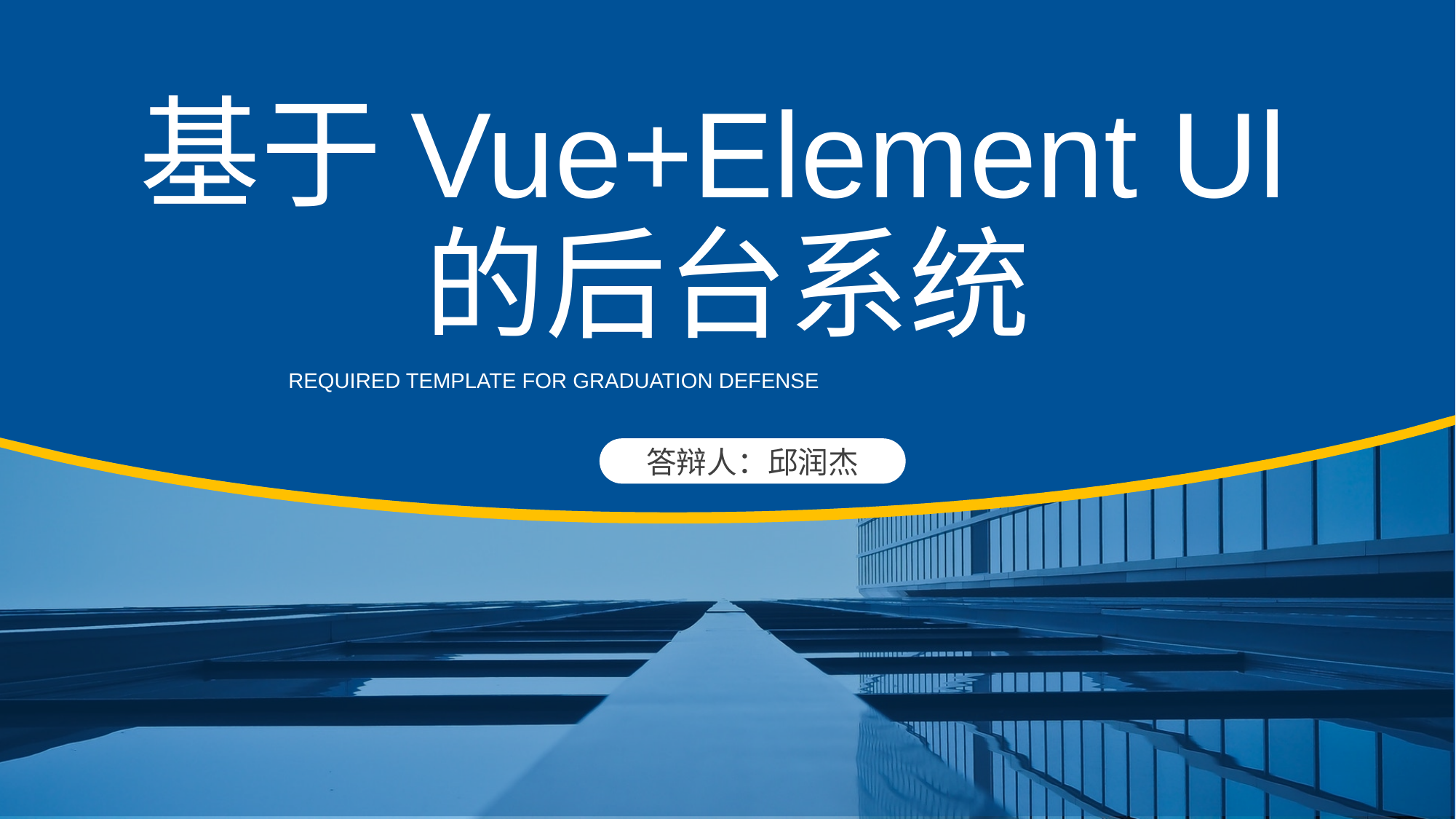

# 基于Vue+Element Ul的后台系统
REQUIRED TEMPLATE FOR GRADUATION DEFENSE
答辩人：邱润杰